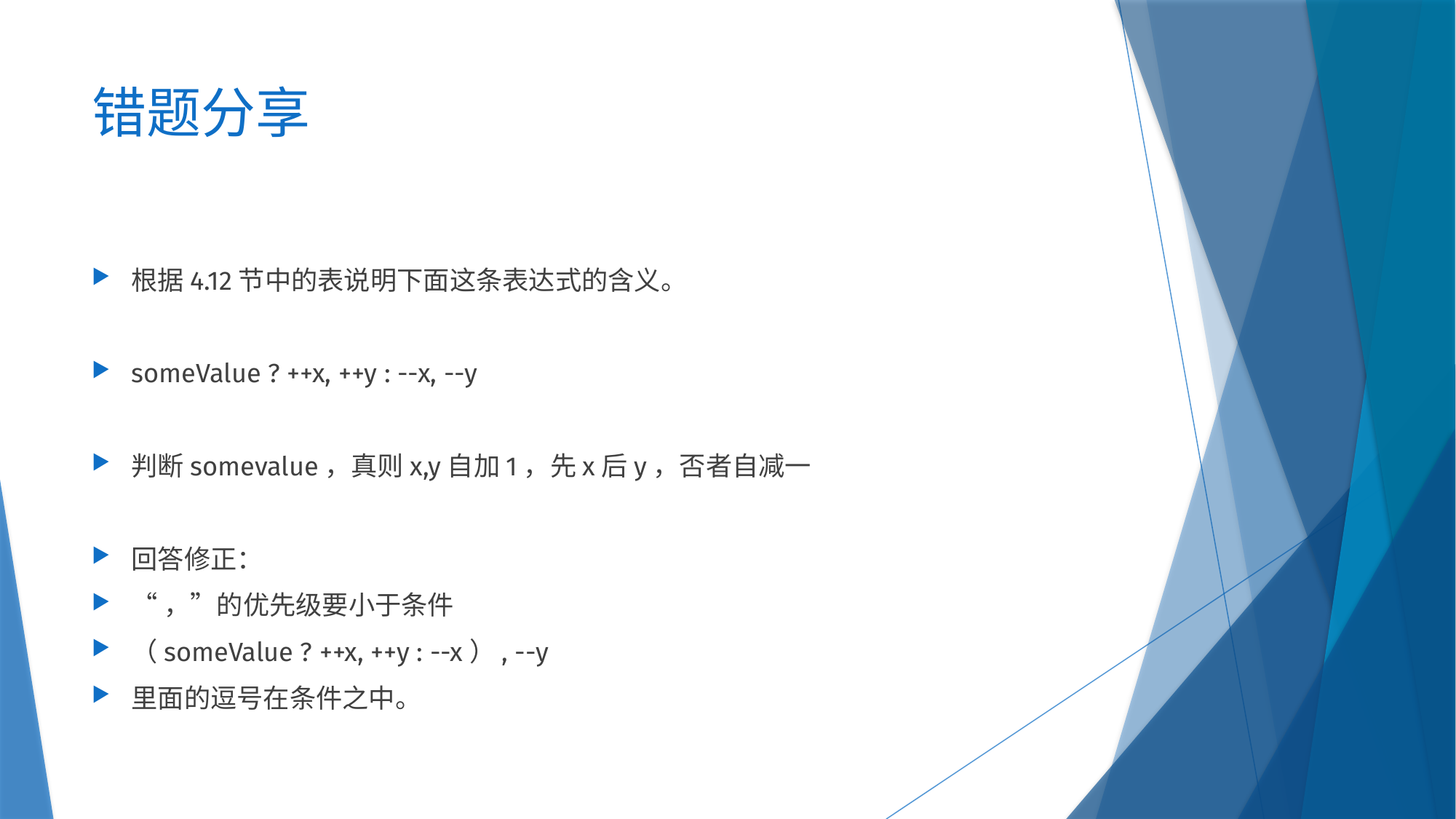

# 错题分享
根据4.12节中的表说明下面这条表达式的含义。

someValue ? ++x, ++y : --x, --y

判断somevalue，真则x,y自加1，先x后y，否者自减一

回答修正：
“，”的优先级要小于条件
（someValue ? ++x, ++y : --x）, --y
里面的逗号在条件之中。